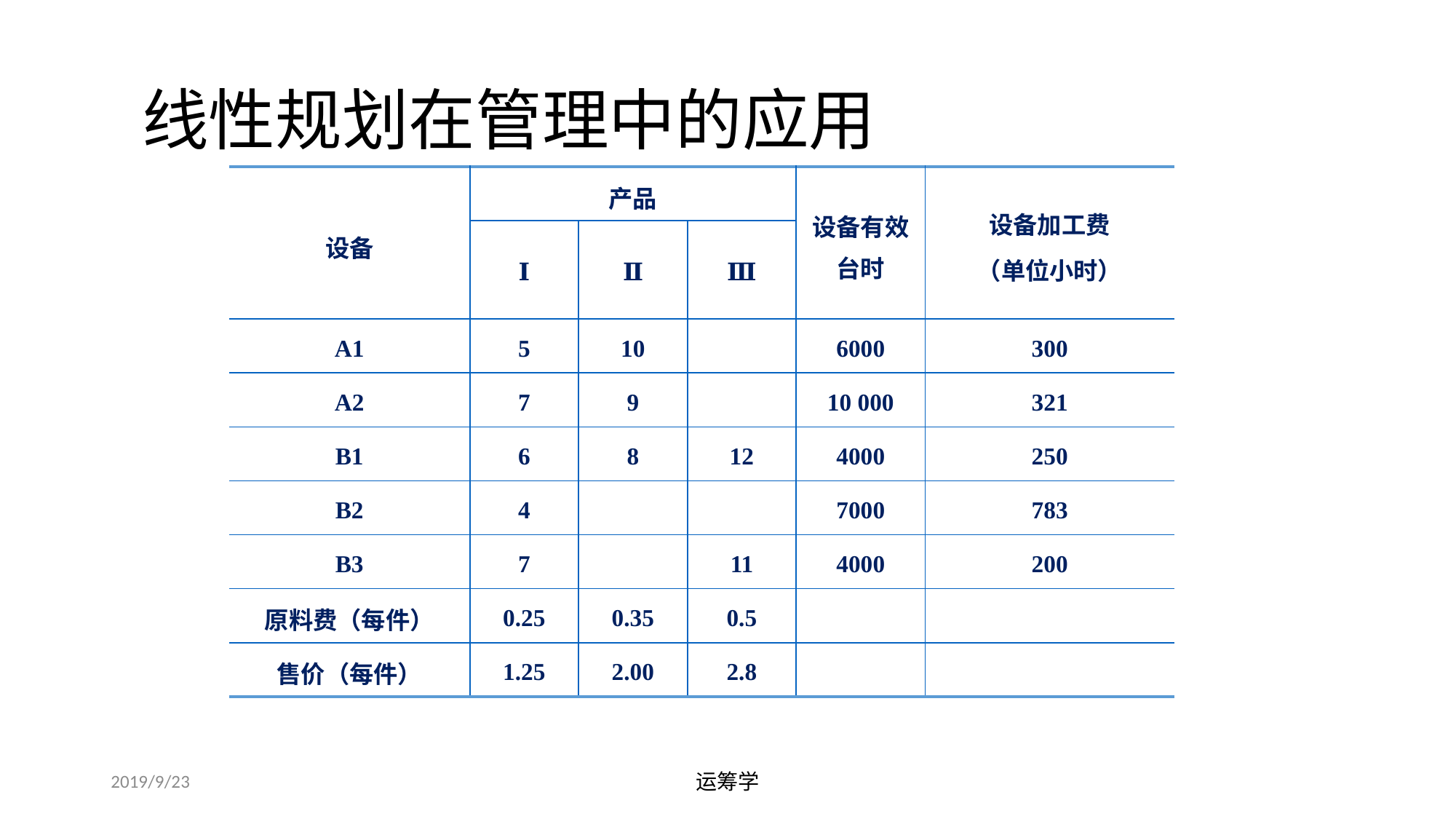

# 线性规划在管理中的应用
| 设备 | 产品 |  |  | 设备有效台时 | 设备加工费 （单位小时） |
| --- | --- | --- | --- | --- | --- |
|  | Ⅰ | Ⅱ | Ⅲ |  |  |
| A1 | 5 | 10 |  | 6000 | 300 |
| A2 | 7 | 9 |  | 10 000 | 321 |
| B1 | 6 | 8 | 12 | 4000 | 250 |
| B2 | 4 |  |  | 7000 | 783 |
| B3 | 7 |  | 11 | 4000 | 200 |
| 原料费（每件） | 0.25 | 0.35 | 0.5 |  |  |
| 售价（每件） | 1.25 | 2.00 | 2.8 |  |  |
2019/9/23
运筹学